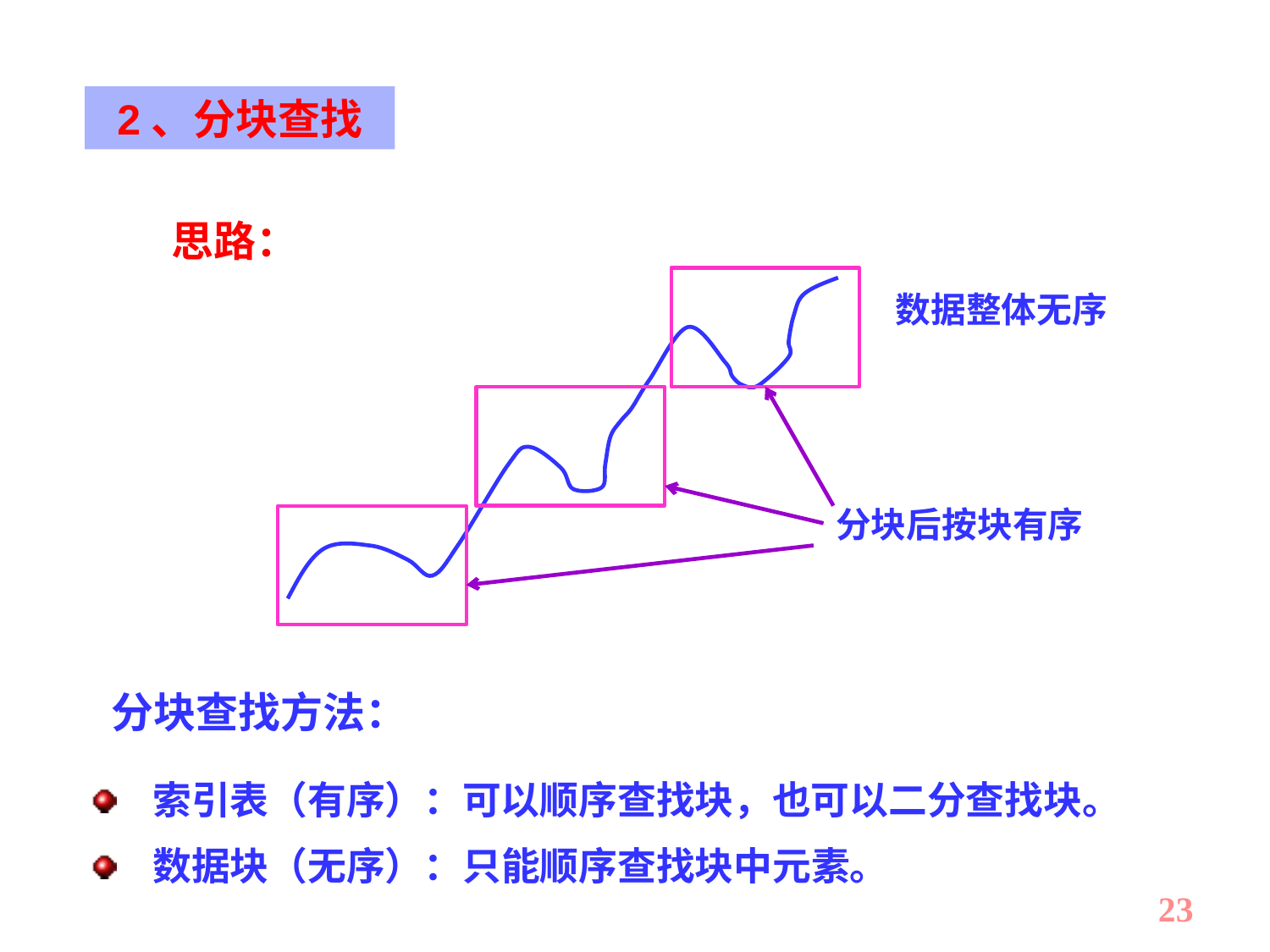

2、分块查找
思路：

数据整体无序
分块后按块有序
分块查找方法：
索引表（有序）：可以顺序查找块，也可以二分查找块。
数据块（无序）：只能顺序查找块中元素。
23